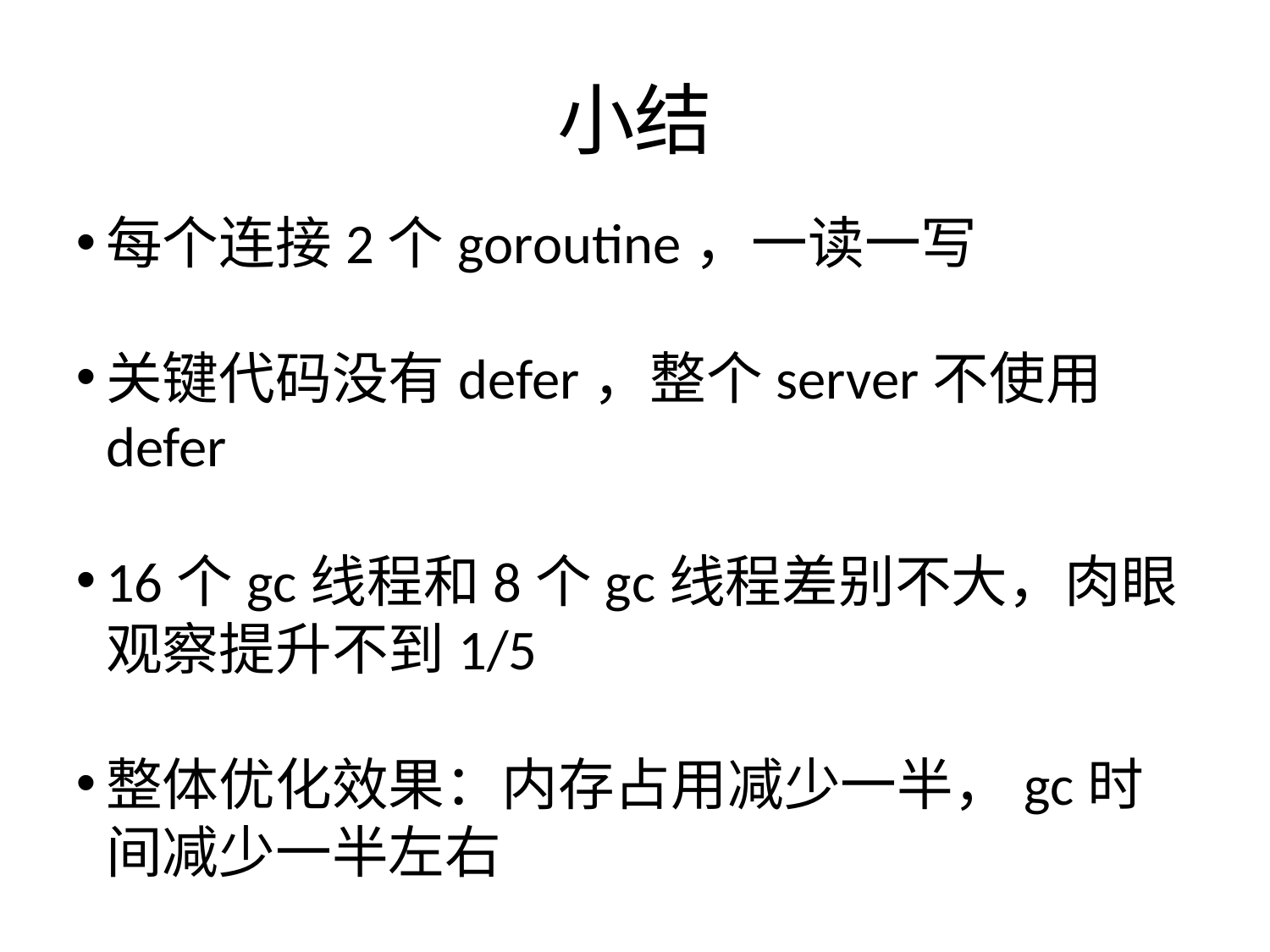

小结
每个连接2个goroutine，一读一写

关键代码没有defer，整个server不使用defer

16个gc线程和8个gc线程差别不大，肉眼观察提升不到1/5

整体优化效果：内存占用减少一半，gc时间减少一半左右